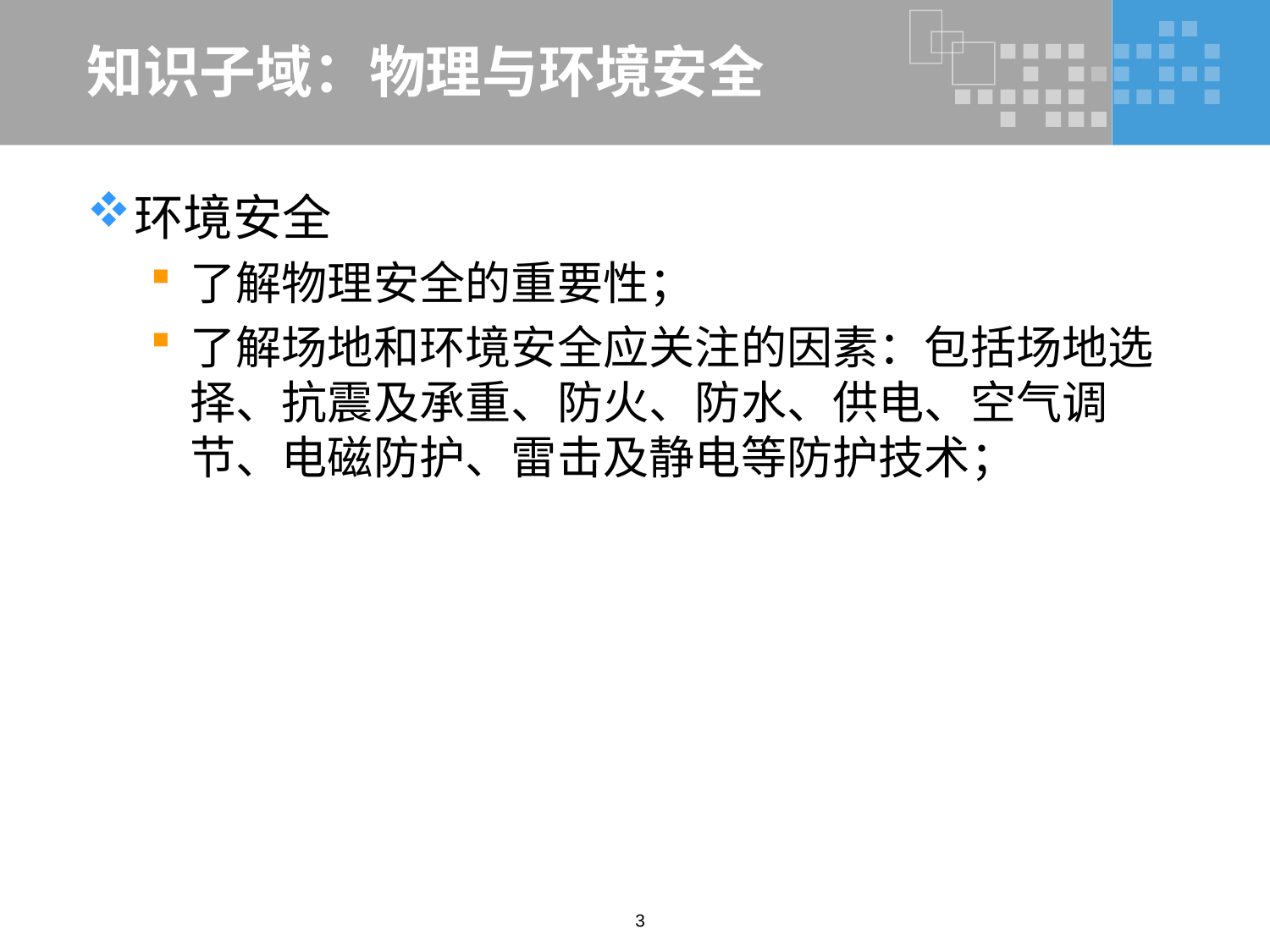

# 知识子域：物理与环境安全
环境安全
了解物理安全的重要性；
了解场地和环境安全应关注的因素：包括场地选择、抗震及承重、防火、防水、供电、空气调节、电磁防护、雷击及静电等防护技术；
3